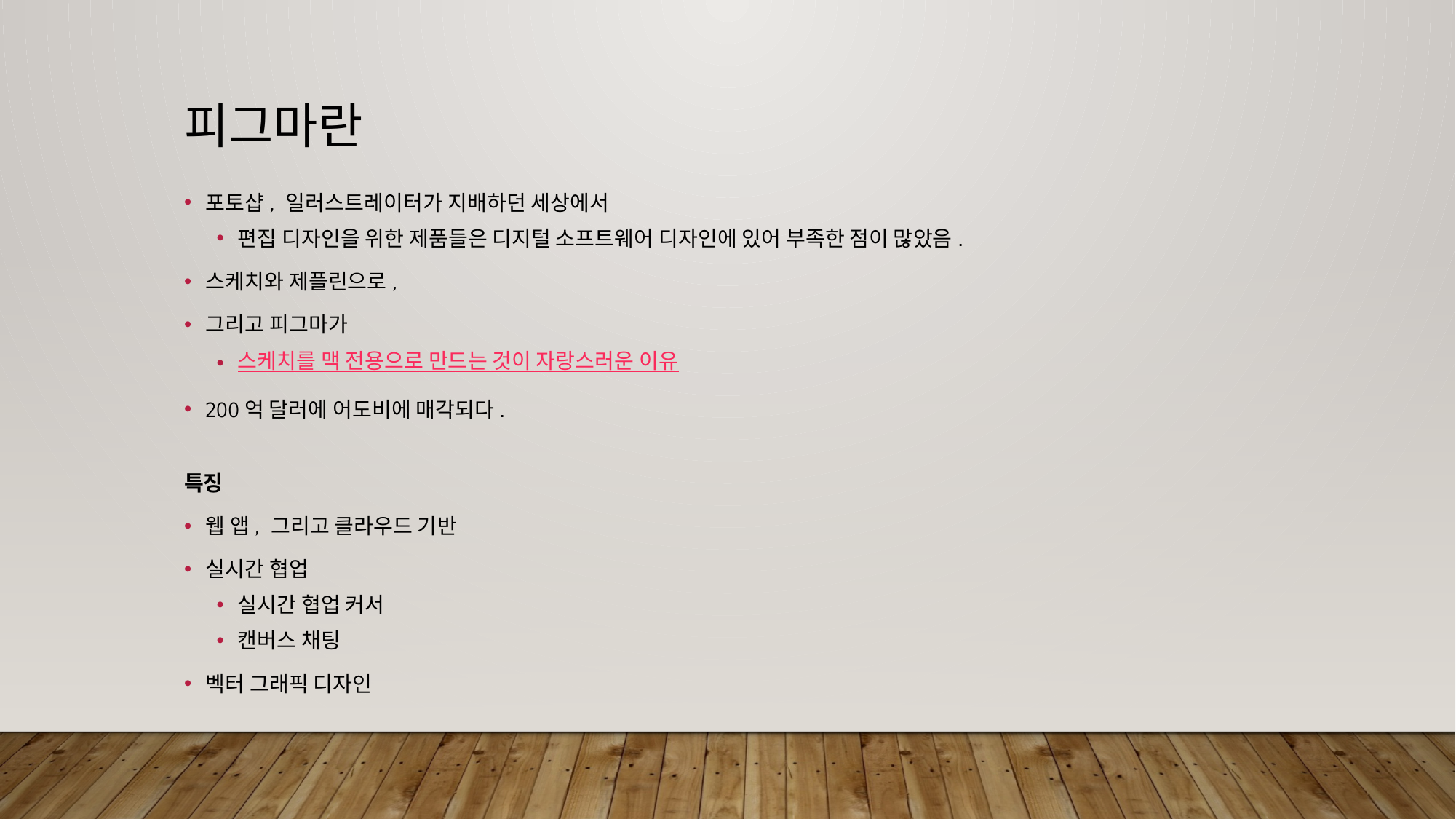

# 피그마란
포토샵, 일러스트레이터가 지배하던 세상에서
편집 디자인을 위한 제품들은 디지털 소프트웨어 디자인에 있어 부족한 점이 많았음.
스케치와 제플린으로,
그리고 피그마가
스케치를 맥 전용으로 만드는 것이 자랑스러운 이유
200억 달러에 어도비에 매각되다.
특징
웹 앱, 그리고 클라우드 기반
실시간 협업
실시간 협업 커서
캔버스 채팅
벡터 그래픽 디자인